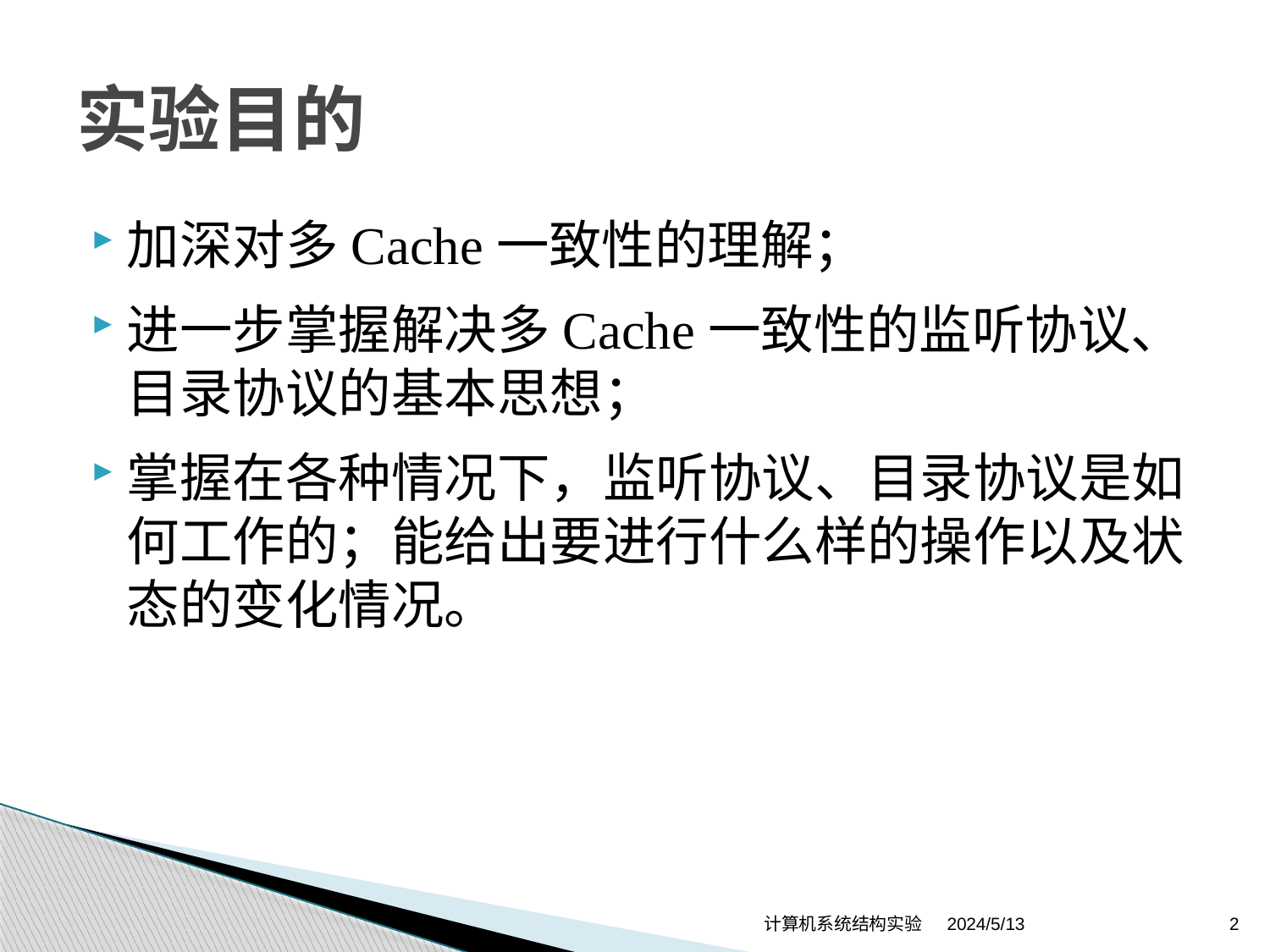

# 实验目的
加深对多Cache一致性的理解；
进一步掌握解决多Cache一致性的监听协议、目录协议的基本思想；
掌握在各种情况下，监听协议、目录协议是如何工作的；能给出要进行什么样的操作以及状态的变化情况。
计算机系统结构实验
2024/5/13
2